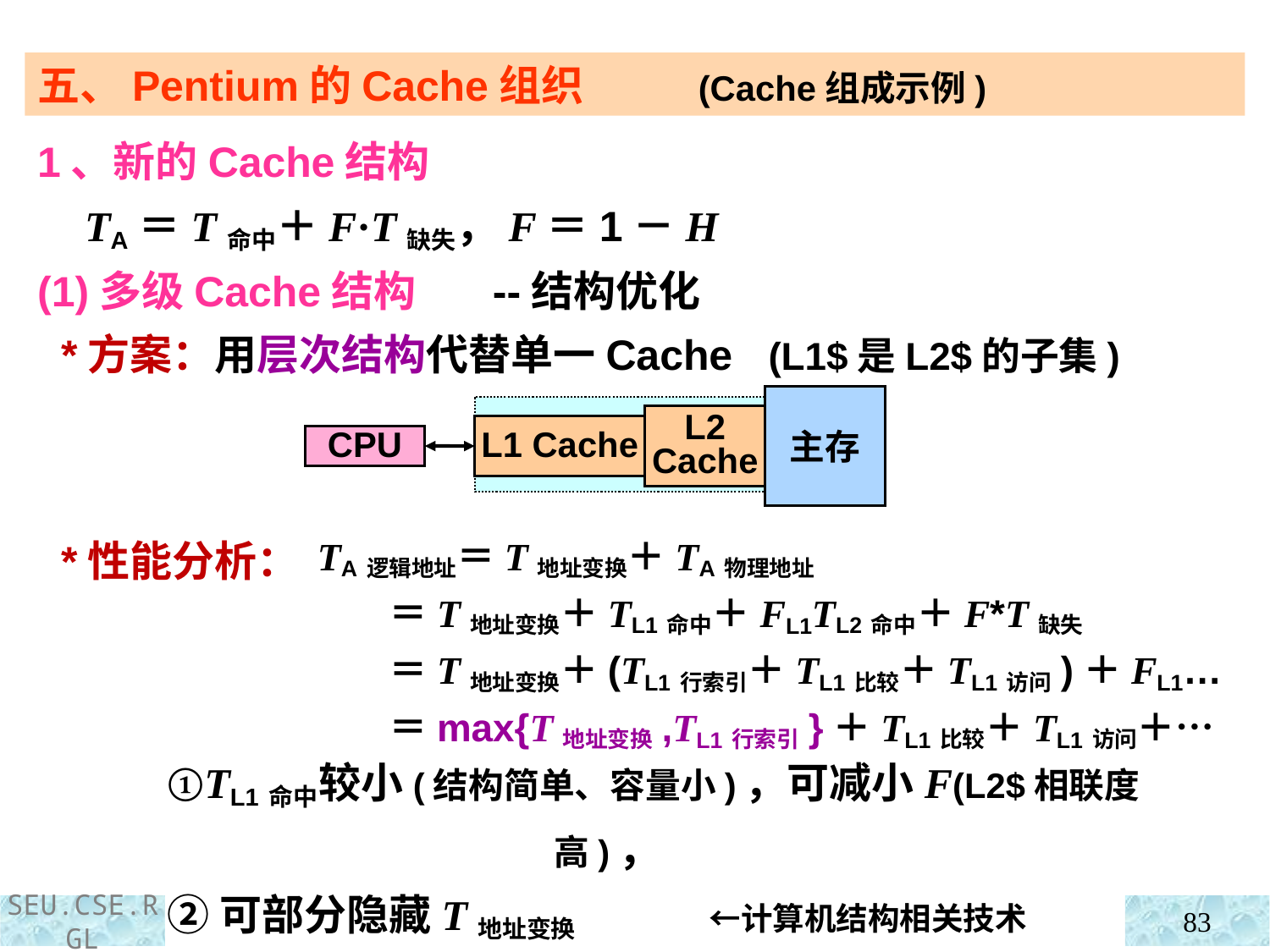

五、Pentium的Cache组织           (Cache组成示例)
1、新的Cache结构
    TA＝T命中＋F·T缺失，F＝1－H
(1)多级Cache结构       --结构优化
  *方案：用层次结构代替单一Cache   (L1$是L2$的子集)

  *性能分析：
主存

L2
Cache
L1 Cache
CPU

TA逻辑地址＝T地址变换＋TA物理地址
       ＝T地址变换＋TL1命中＋FL1TL2命中＋F*T缺失
       ＝T地址变换＋(TL1行索引＋TL1比较＋TL1访问)＋FL1…
       ＝max{T地址变换,TL1行索引}＋TL1比较＋TL1访问＋…
①TL1命中较小(结构简单、容量小)，可减小F(L2$相联度高)，
②可部分隐藏T地址变换              ←计算机结构相关技术
83